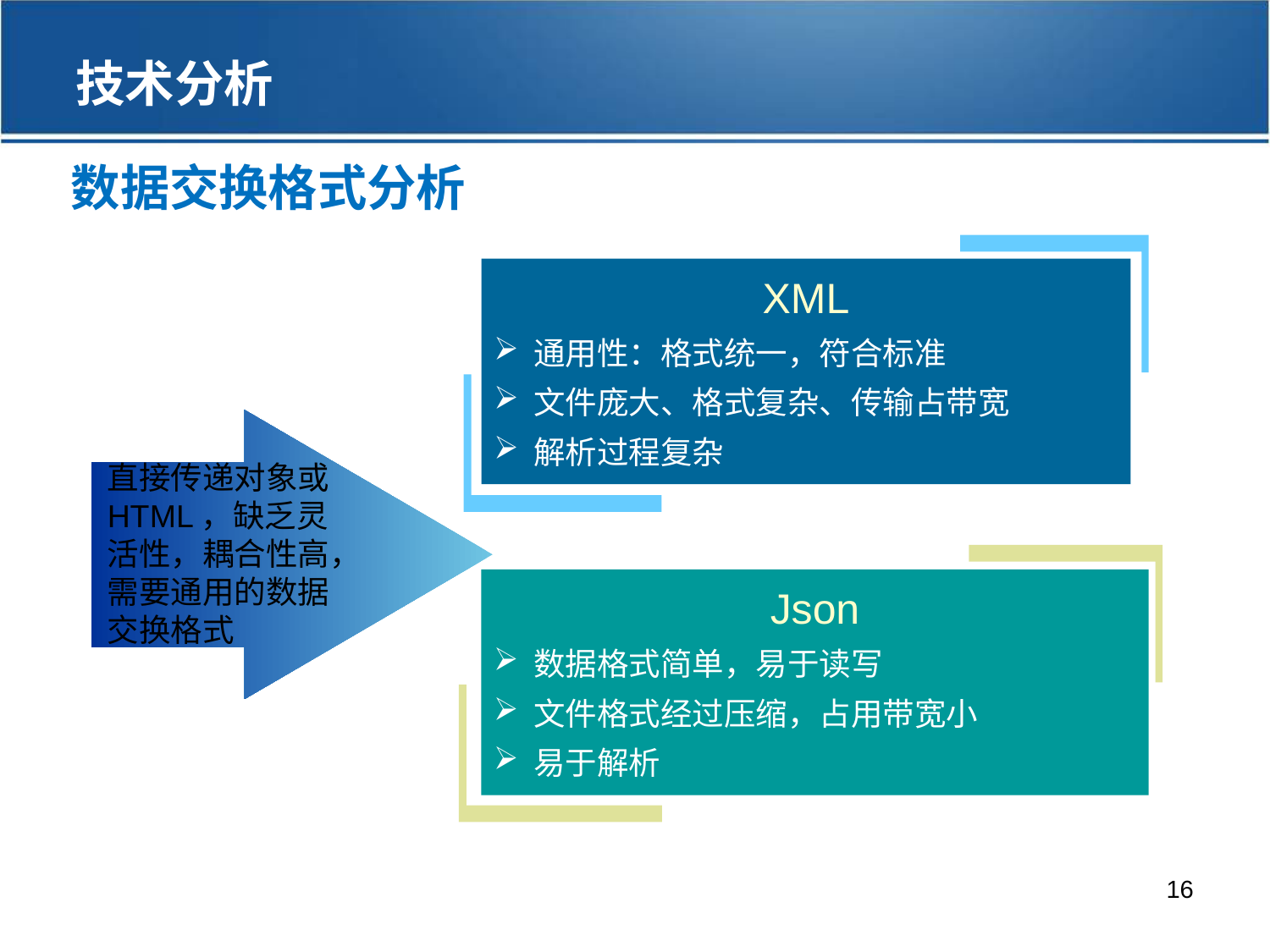

技术分析
数据交换格式分析

XML
通用性：格式统一，符合标准
文件庞大、格式复杂、传输占带宽
解析过程复杂

XML

直接传递对象或HTML，缺乏灵活性，耦合性高，需要通用的数据交换格式

Json
数据格式简单，易于读写
文件格式经过压缩，占用带宽小
易于解析

16